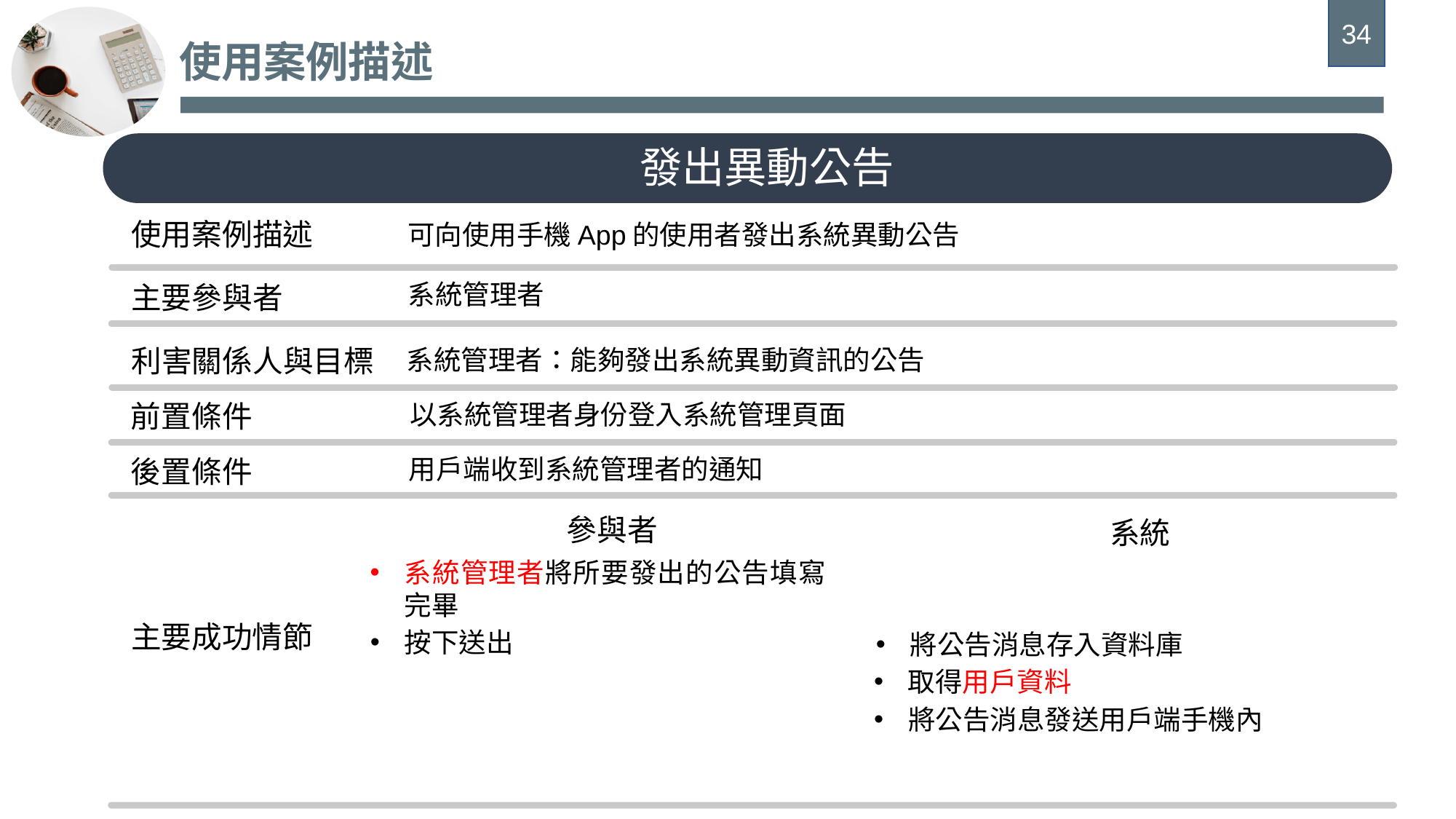

34

使用案例描述

發出異動公告

使用案例描述
可向使用手機App的使用者發出系統異動公告

主要參與者
系統管理者

利害關係人與目標
系統管理者：能夠發出系統異動資訊的公告
前置條件

以系統管理者身份登入系統管理頁面

後置條件
用戶端收到系統管理者的通知

參與者
系統
系統管理者將所要發出的公告填寫完畢
主要成功情節
按下送出
將公告消息存入資料庫
取得用戶資料
將公告消息發送用戶端手機內